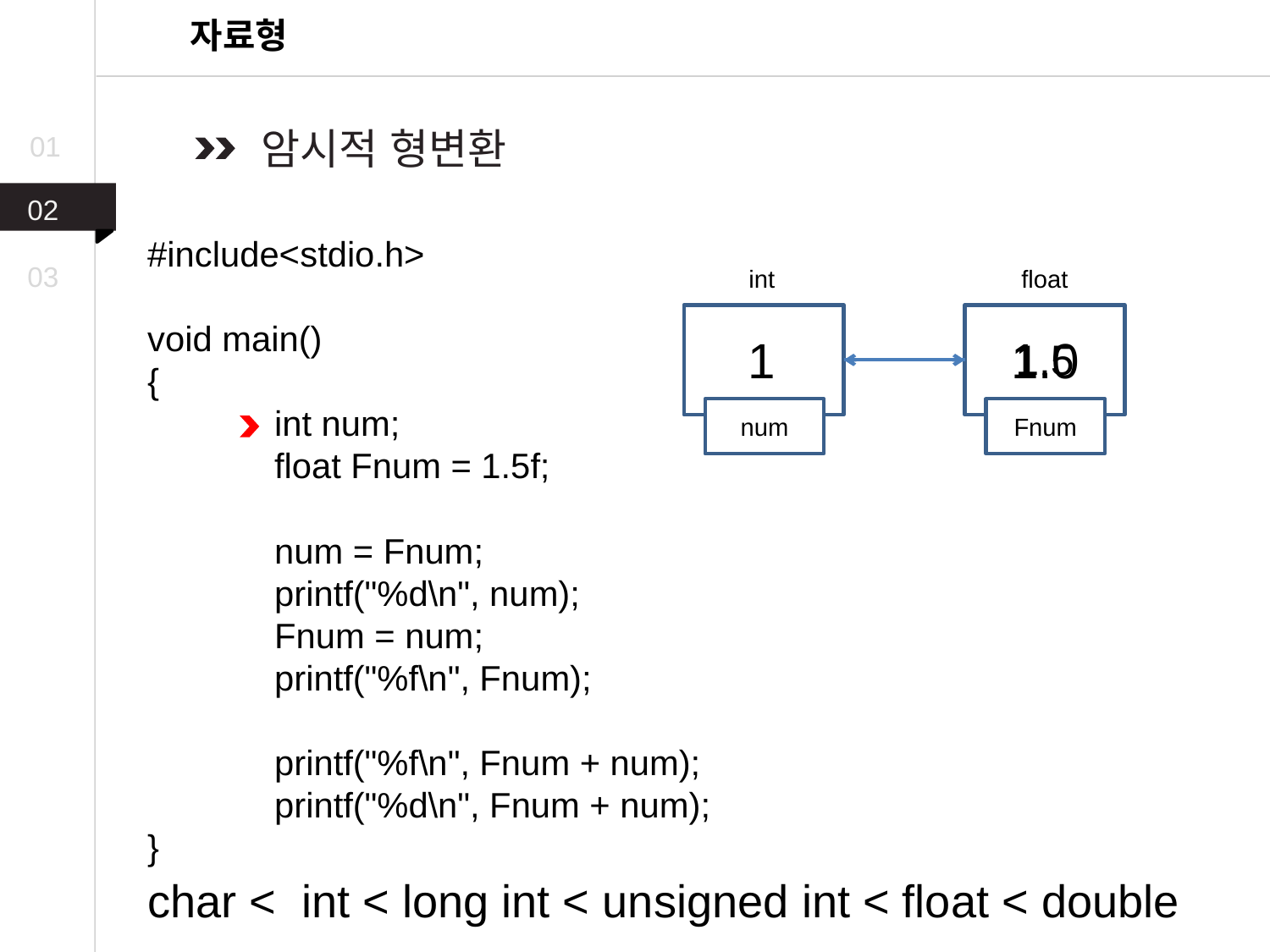

자료형
 암시적 형변환
01

02
#include<stdio.h>

void main()
{
	int num;
	float Fnum = 1.5f;

	num = Fnum;
	printf("%d\n", num);
	Fnum = num;
	printf("%f\n", Fnum);

	printf("%f\n", Fnum + num);
	printf("%d\n", Fnum + num);
}

03
int
float

1.0
1
1.5
num
Fnum

char <  int < long int < unsigned int < float < double